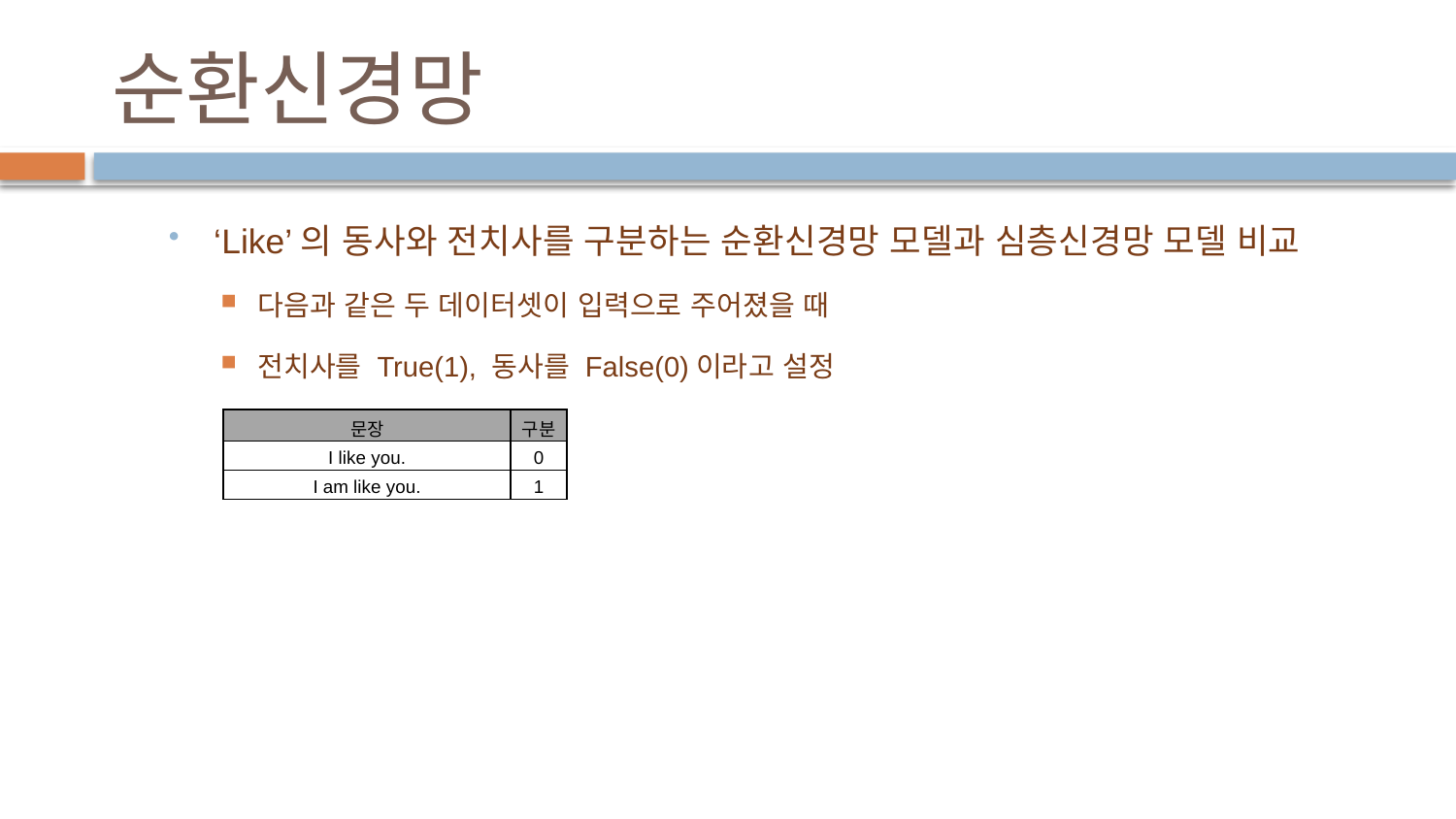

# 순환신경망
‘Like’의 동사와 전치사를 구분하는 순환신경망 모델과 심층신경망 모델 비교
다음과 같은 두 데이터셋이 입력으로 주어졌을 때
전치사를 True(1), 동사를 False(0)이라고 설정
| 문장 | 구분 |
| --- | --- |
| I like you. | 0 |
| I am like you. | 1 |